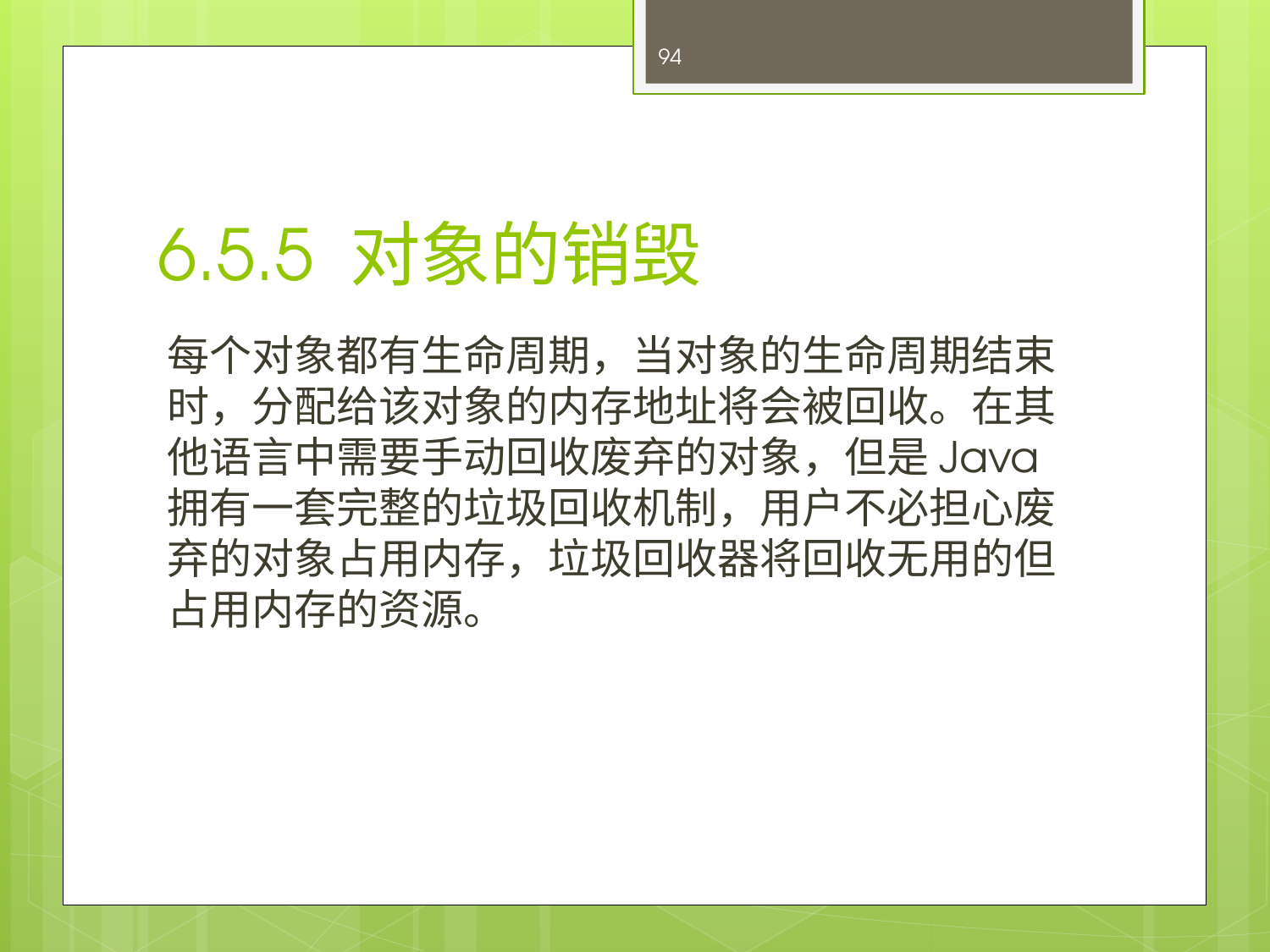

94
# 6.5.5 对象的销毁
每个对象都有生命周期，当对象的生命周期结束时，分配给该对象的内存地址将会被回收。在其他语言中需要手动回收废弃的对象，但是Java拥有一套完整的垃圾回收机制，用户不必担心废弃的对象占用内存，垃圾回收器将回收无用的但占用内存的资源。